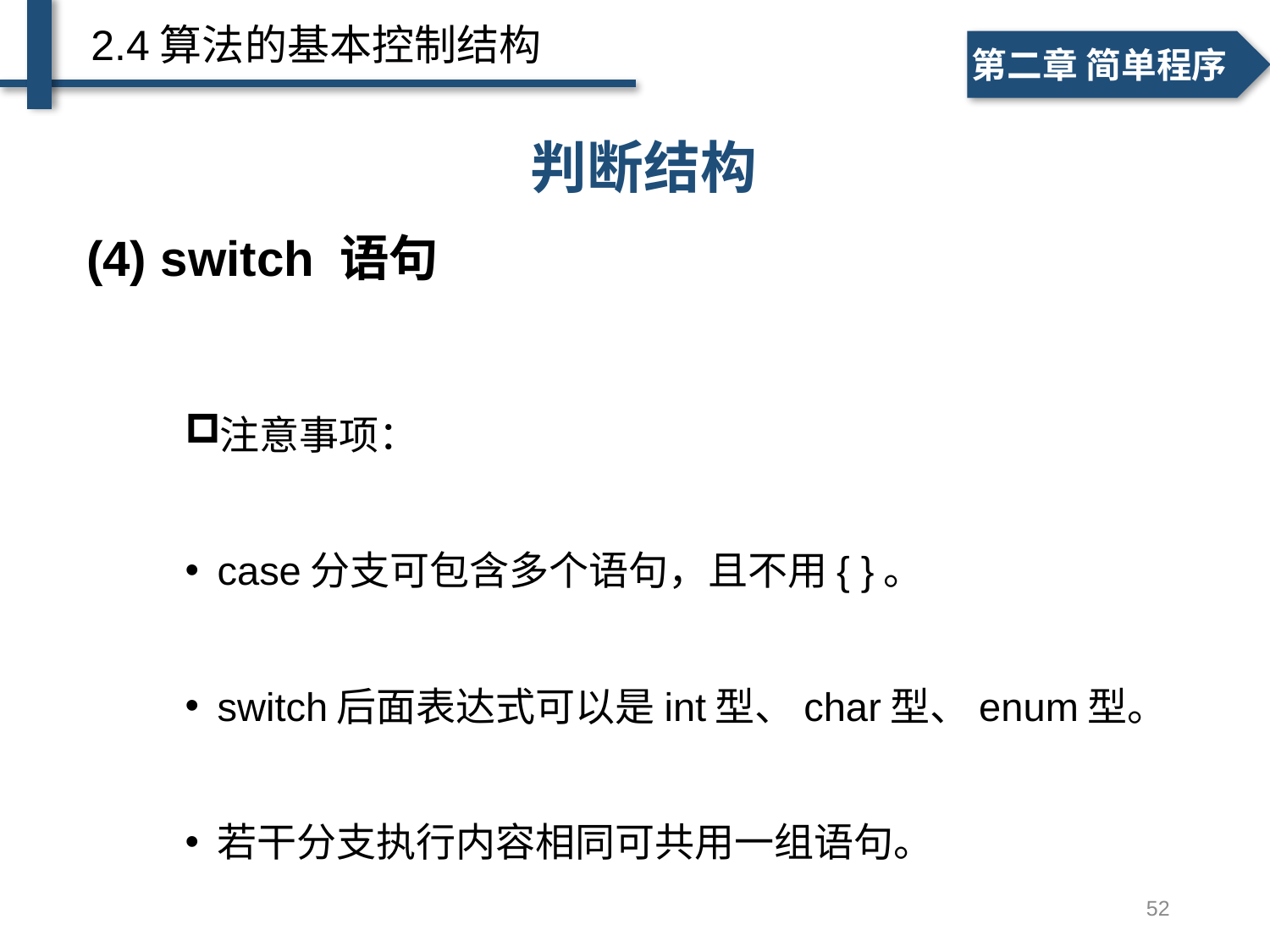

2.4算法的基本控制结构
一、个人简介
二、学术成绩

第二章 简单程序
算法的基本控制结构

判断结构
(4) switch 语句
注意事项：
case分支可包含多个语句，且不用{ }。
switch后面表达式可以是int型、char型、enum型。
若干分支执行内容相同可共用一组语句。

52